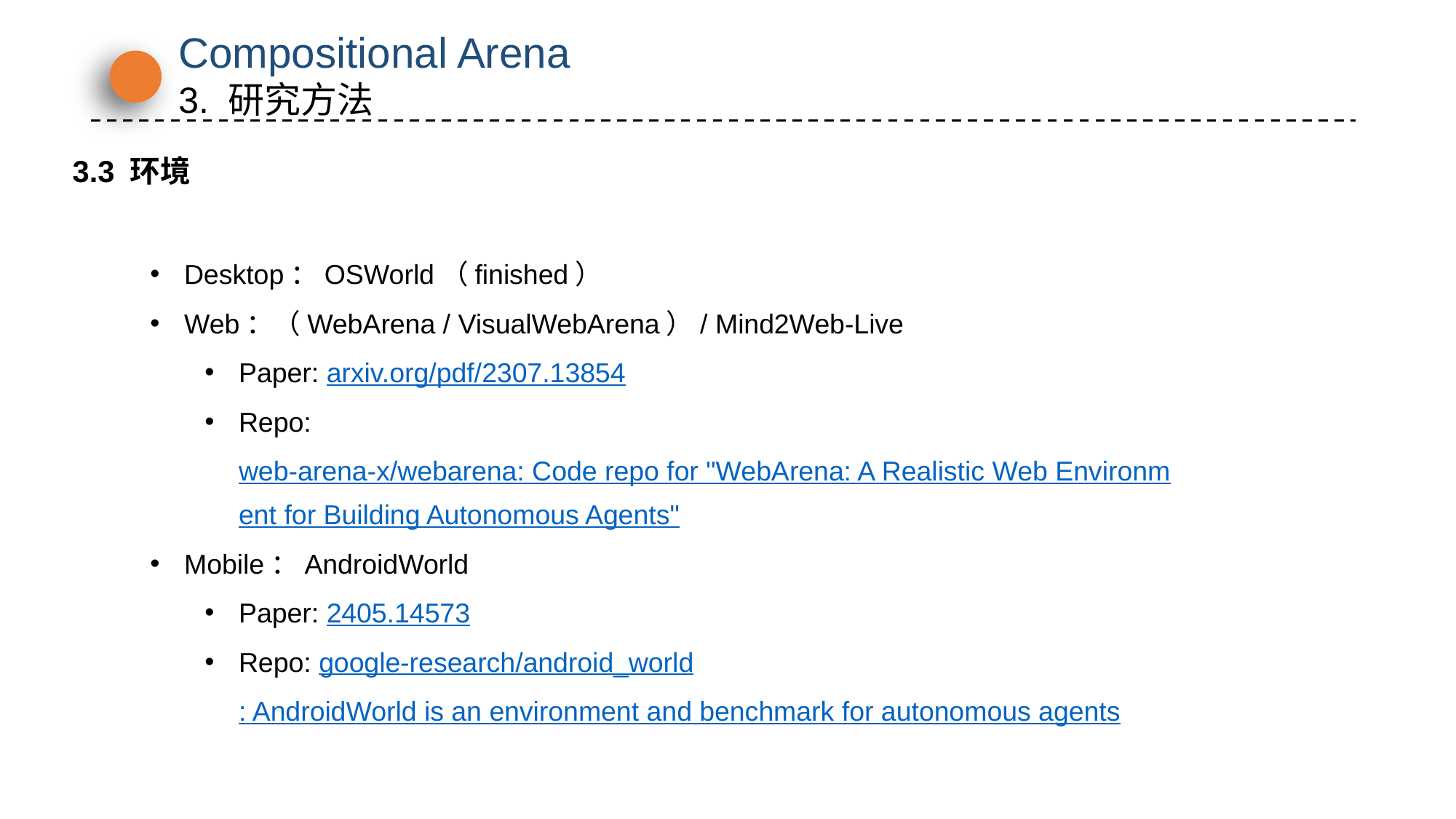

Compositional Arena
3. 研究方法

3.3 环境
Desktop：OSWorld（finished）
Web：（WebArena / VisualWebArena）/ Mind2Web-Live
Paper: arxiv.org/pdf/2307.13854
Repo: web-arena-x/webarena: Code repo for "WebArena: A Realistic Web Environment for Building Autonomous Agents"
Mobile：AndroidWorld
Paper: 2405.14573
Repo: google-research/android_world: AndroidWorld is an environment and benchmark for autonomous agents